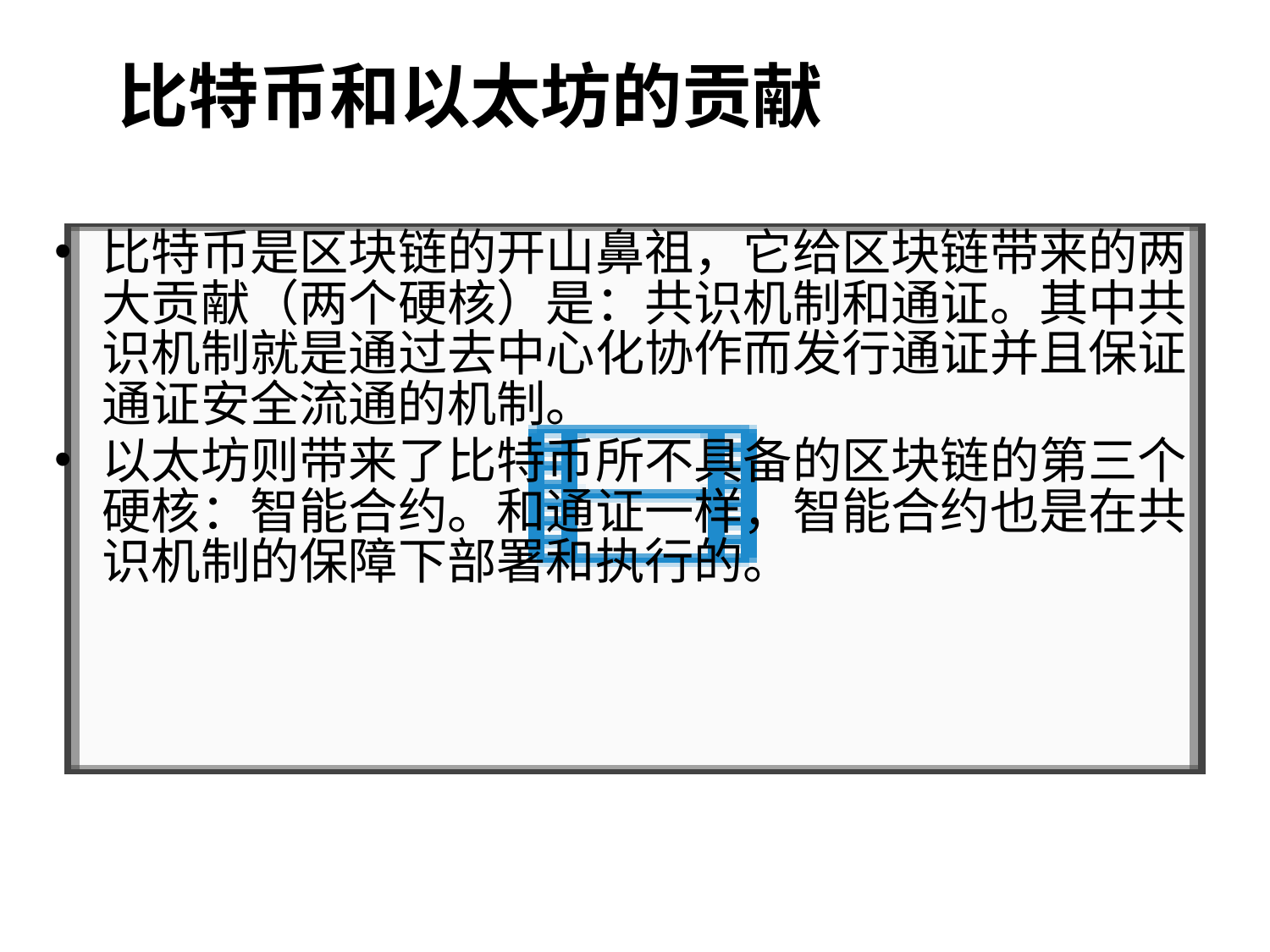

# 比特币和以太坊的贡献
比特币是区块链的开山鼻祖，它给区块链带来的两大贡献（两个硬核）是：共识机制和通证。其中共识机制就是通过去中心化协作而发行通证并且保证通证安全流通的机制。
以太坊则带来了比特币所不具备的区块链的第三个硬核：智能合约。和通证一样，智能合约也是在共识机制的保障下部署和执行的。